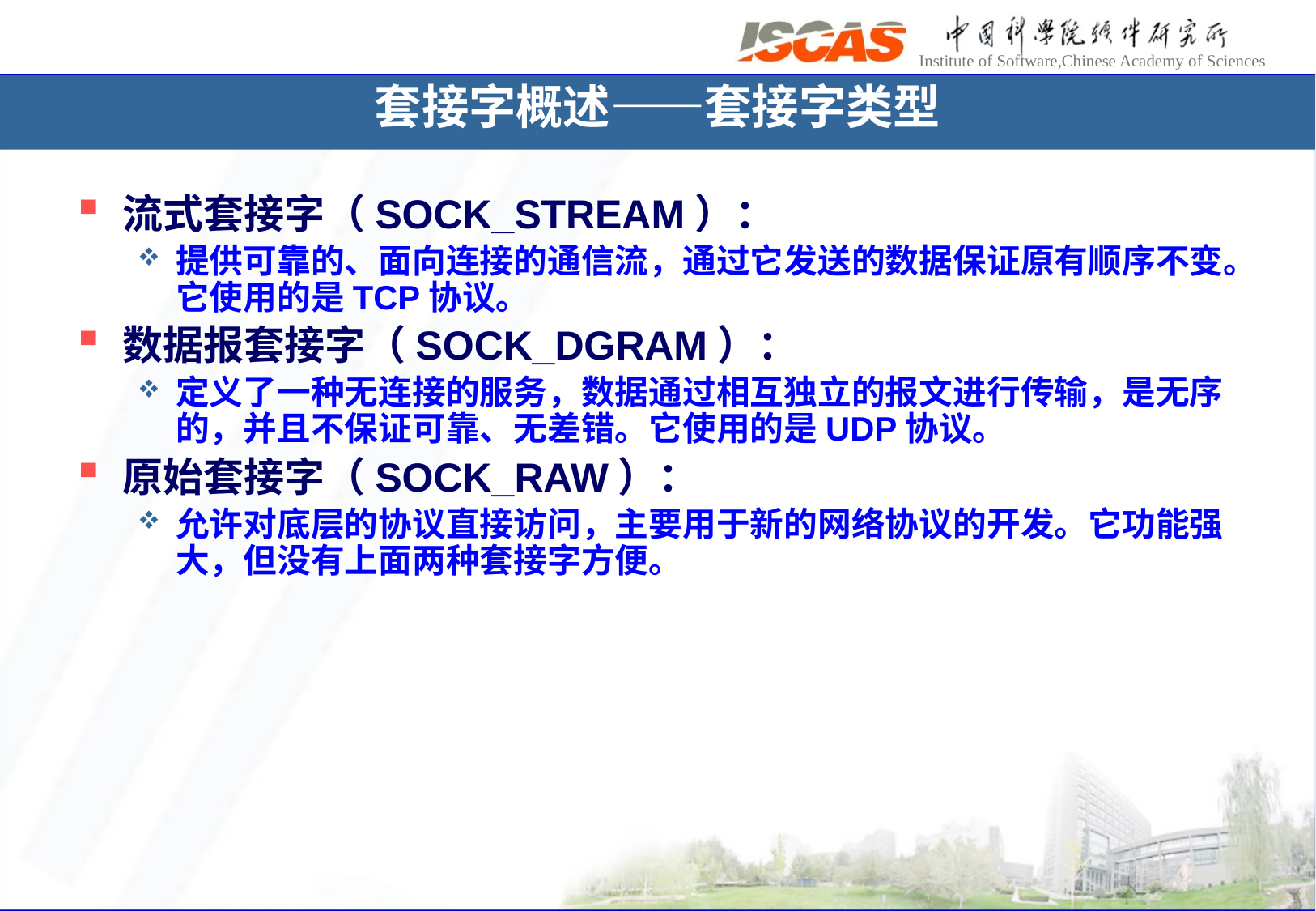

# 套接字概述——套接字类型
流式套接字（SOCK_STREAM）：
提供可靠的、面向连接的通信流，通过它发送的数据保证原有顺序不变。它使用的是TCP协议。
数据报套接字（SOCK_DGRAM）：
定义了一种无连接的服务，数据通过相互独立的报文进行传输，是无序的，并且不保证可靠、无差错。它使用的是UDP协议。
原始套接字（SOCK_RAW）：
允许对底层的协议直接访问，主要用于新的网络协议的开发。它功能强大，但没有上面两种套接字方便。